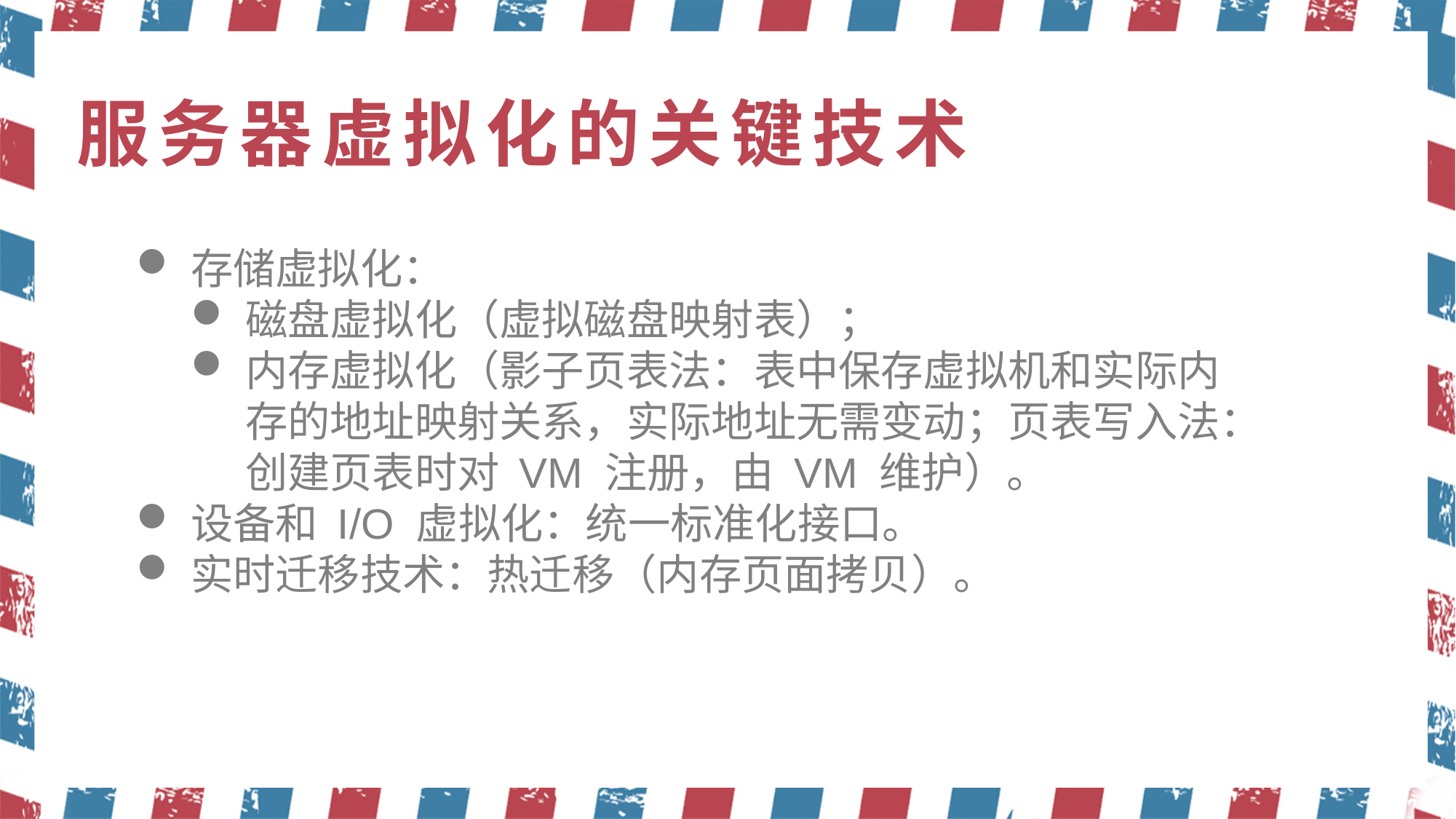

服务器虚拟化的关键技术
存储虚拟化：
磁盘虚拟化（虚拟磁盘映射表）；
内存虚拟化（影子页表法：表中保存虚拟机和实际内存的地址映射关系，实际地址无需变动；页表写入法：创建页表时对 VM 注册，由 VM 维护）。
设备和 I/O 虚拟化：统一标准化接口。
实时迁移技术：热迁移（内存页面拷贝）。